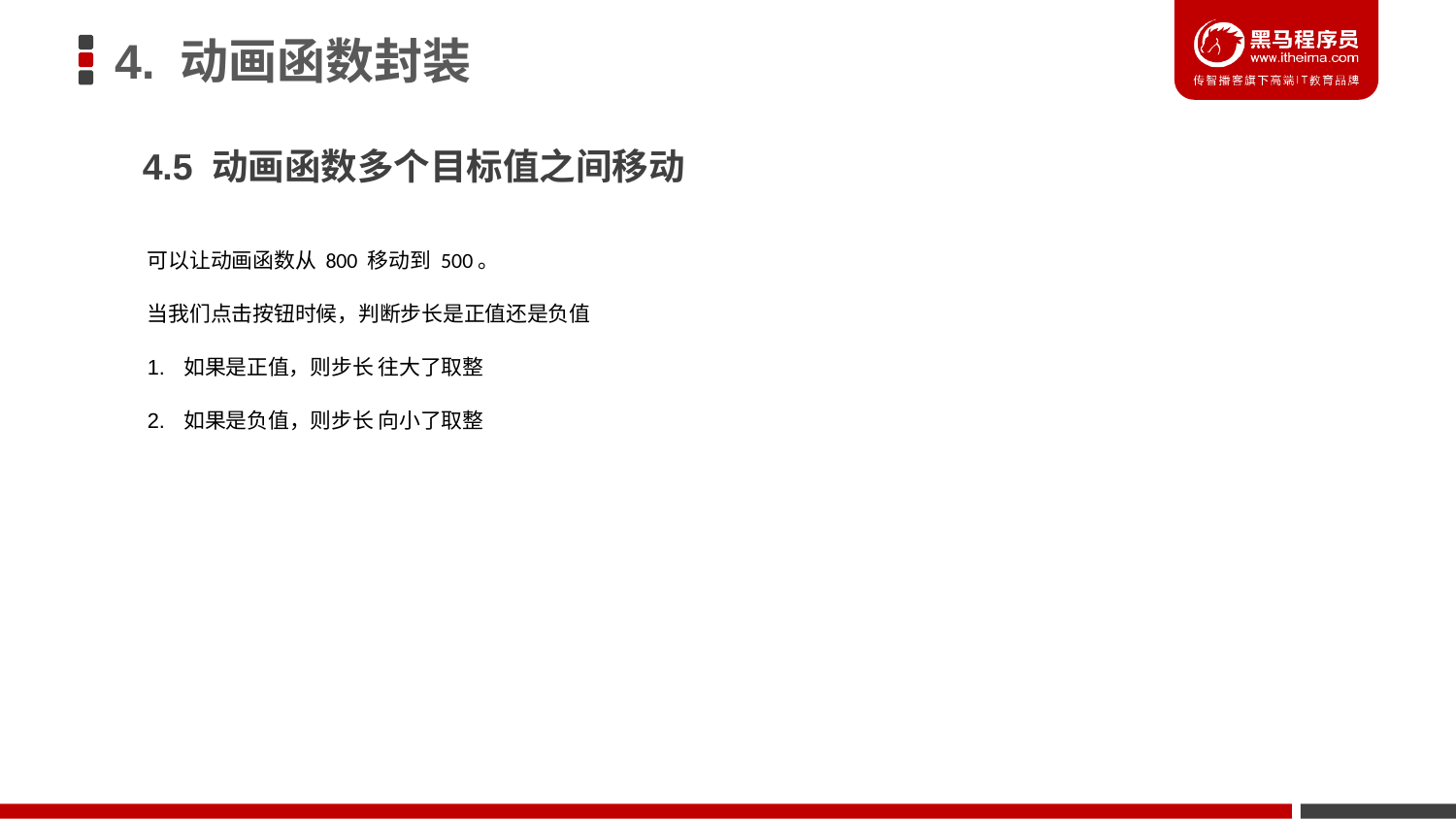

# 4. 动画函数封装
4.5 动画函数多个目标值之间移动
可以让动画函数从 800 移动到 500。
当我们点击按钮时候，判断步长是正值还是负值
如果是正值，则步长 往大了取整
如果是负值，则步长 向小了取整